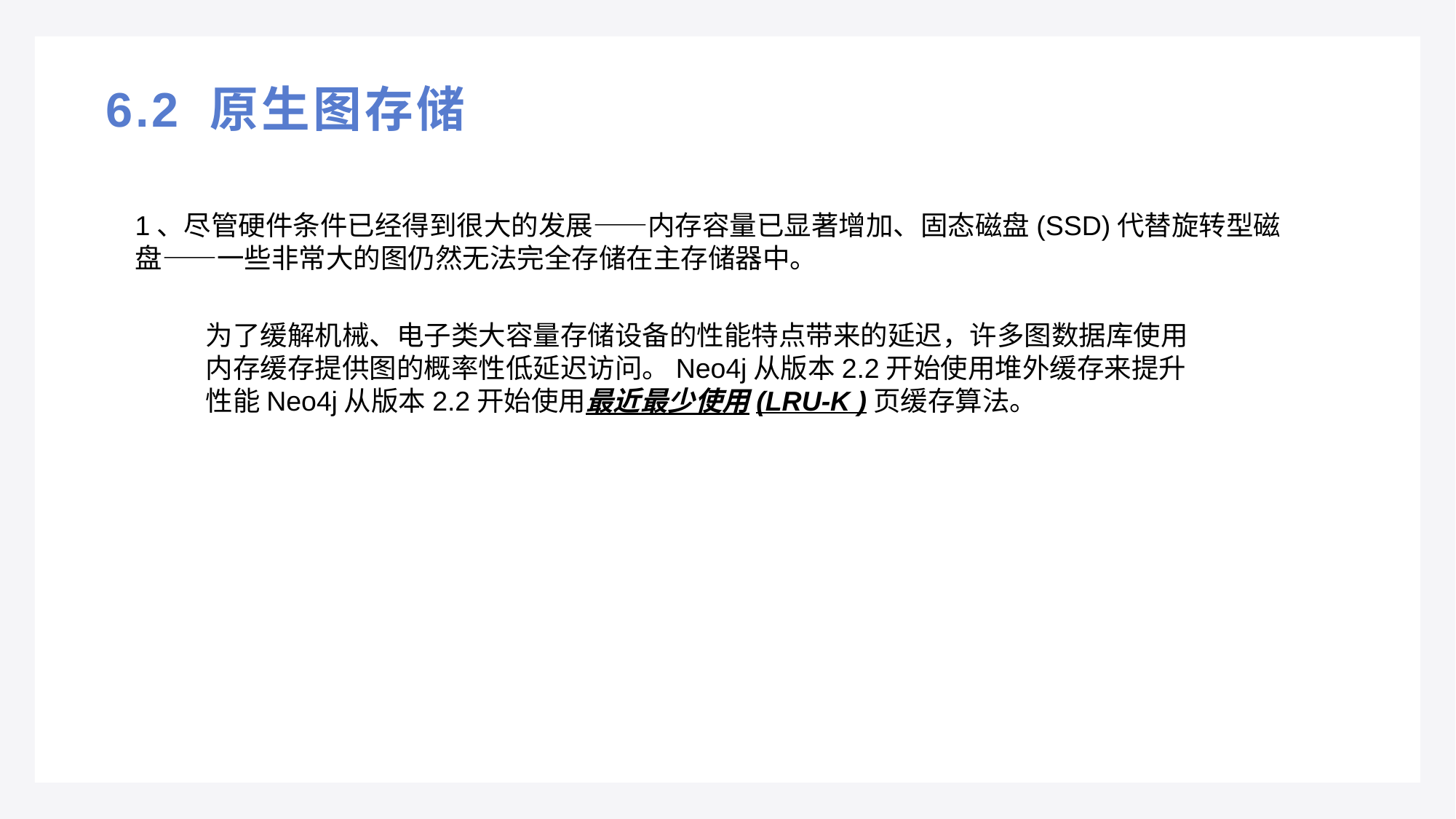

# 6.2 原生图存储
1、尽管硬件条件已经得到很大的发展——内存容量已显著增加、固态磁盘(SSD)代替旋转型磁盘——一些非常大的图仍然无法完全存储在主存储器中。
为了缓解机械、电子类大容量存储设备的性能特点带来的延迟，许多图数据库使用内存缓存提供图的概率性低延迟访问。Neo4j从版本2.2开始使用堆外缓存来提升性能Neo4j从版本2.2开始使用最近最少使用(LRU-K )页缓存算法。